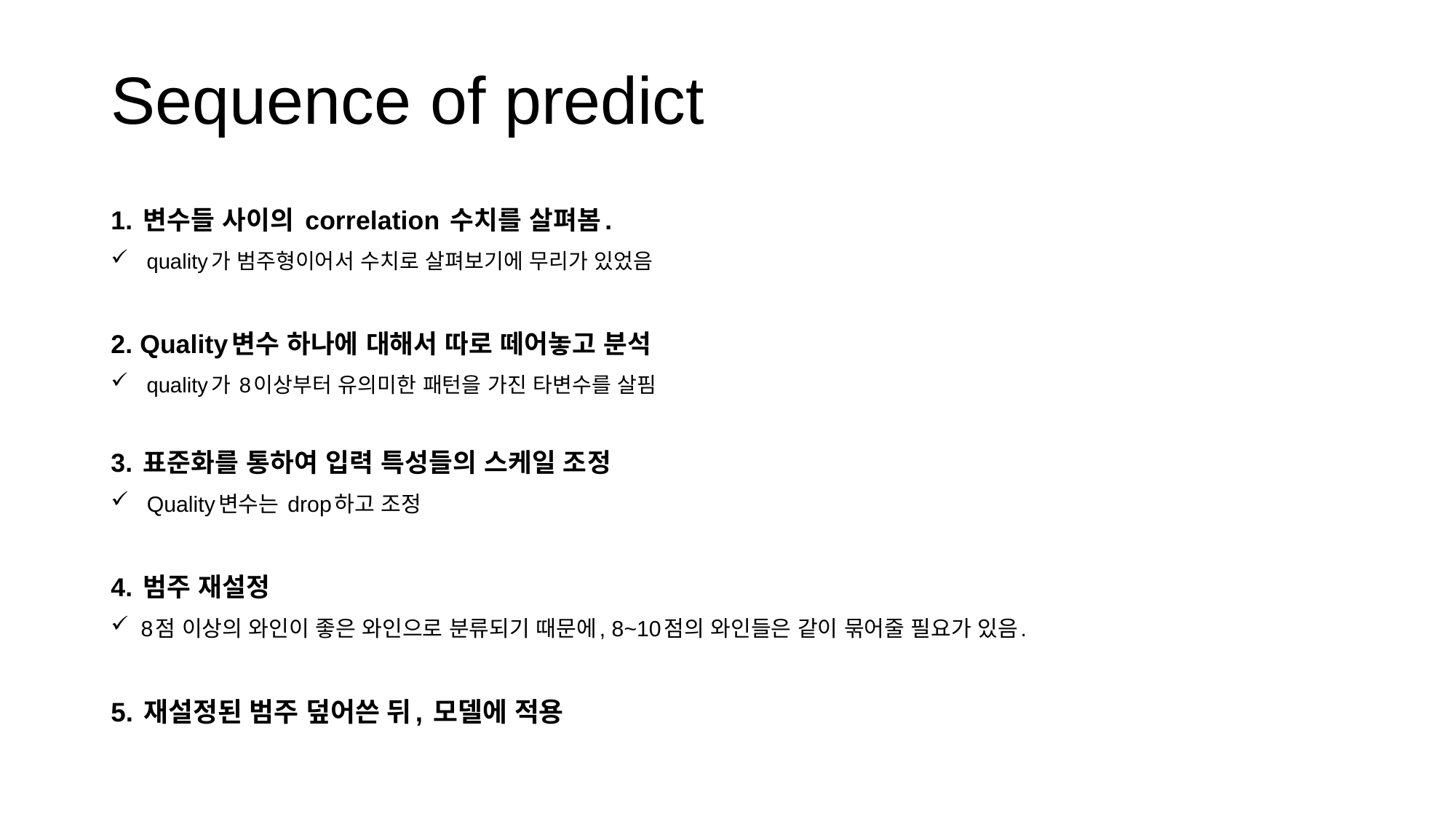

# Sequence of predict
1. 변수들 사이의 correlation 수치를 살펴봄.
 quality가 범주형이어서 수치로 살펴보기에 무리가 있었음

2. Quality변수 하나에 대해서 따로 떼어놓고 분석
 quality가 8이상부터 유의미한 패턴을 가진 타변수를 살핌

3. 표준화를 통하여 입력 특성들의 스케일 조정
 Quality변수는 drop하고 조정

4. 범주 재설정
8점 이상의 와인이 좋은 와인으로 분류되기 때문에, 8~10점의 와인들은 같이 묶어줄 필요가 있음.

5. 재설정된 범주 덮어쓴 뒤, 모델에 적용